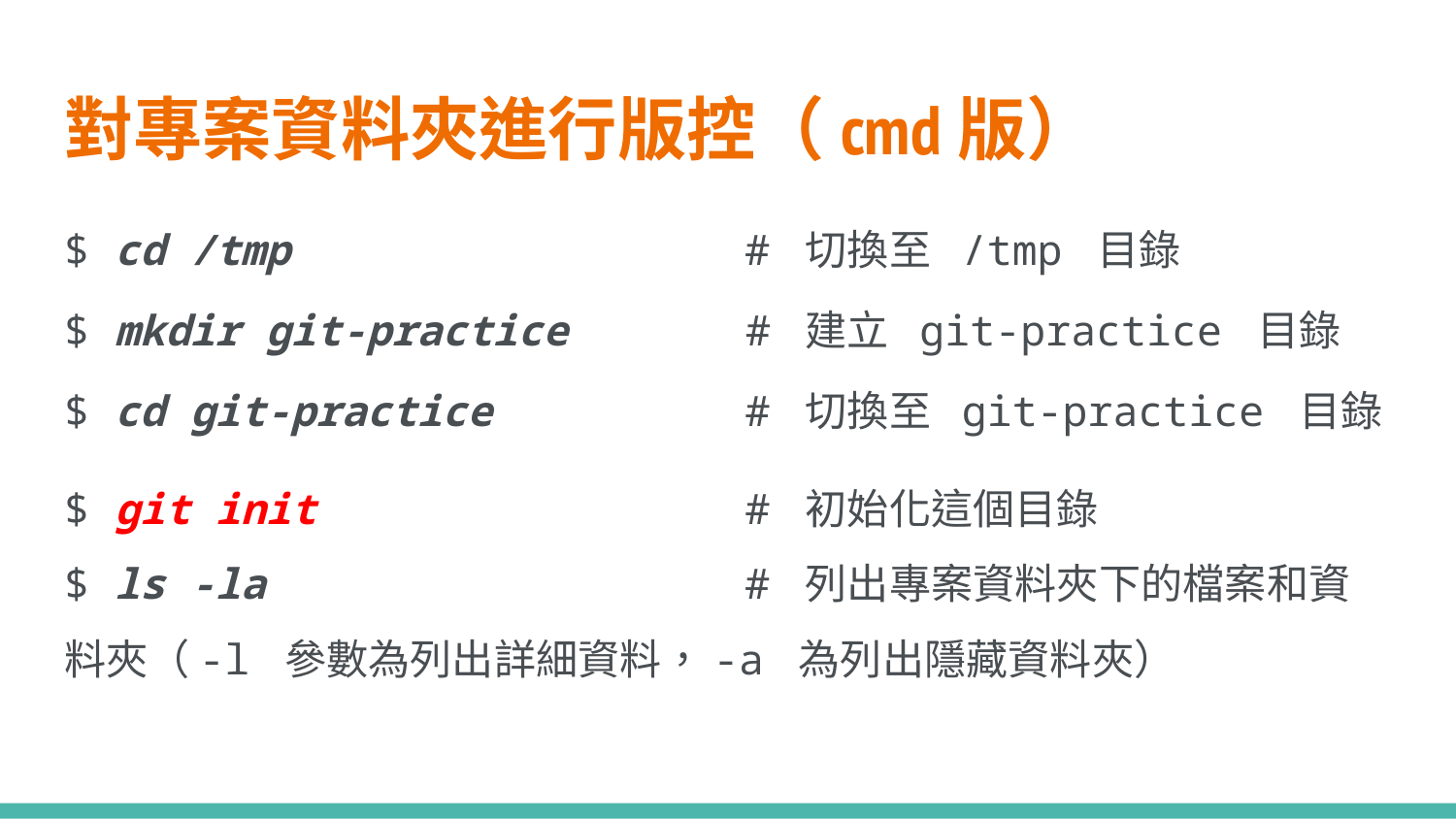

# 對專案資料夾進行版控（cmd版）
$ cd /tmp                  # 切換至 /tmp 目錄
$ mkdir git-practice       # 建立 git-practice 目錄
$ cd git-practice          # 切換至 git-practice 目錄
$ git init                 # 初始化這個目錄
$ ls -la                   # 列出專案資料夾下的檔案和資料夾（-l 參數為列出詳細資料，-a 為列出隱藏資料夾）